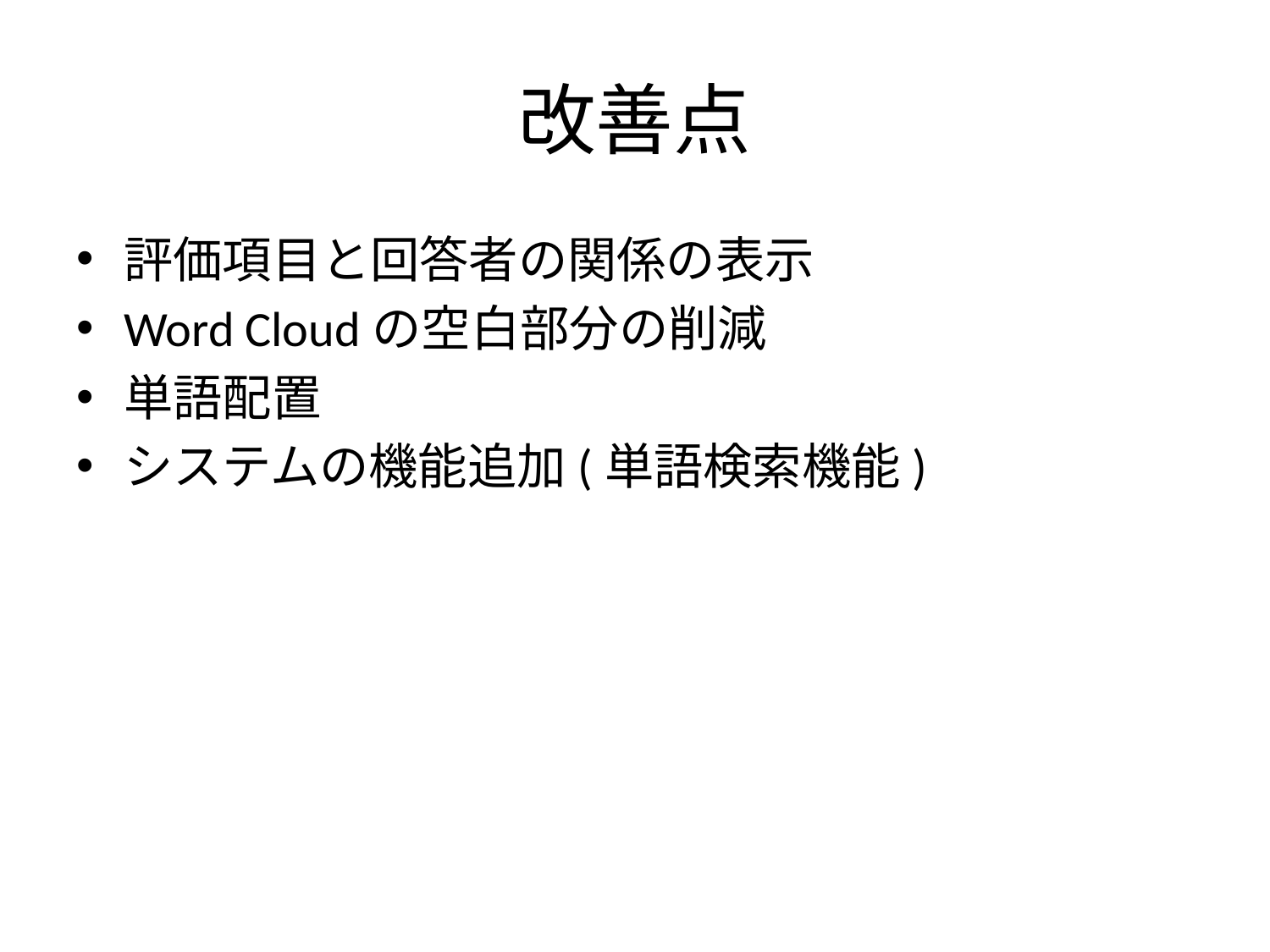

# 改善点
評価項目と回答者の関係の表示
Word Cloudの空白部分の削減
単語配置
システムの機能追加(単語検索機能)